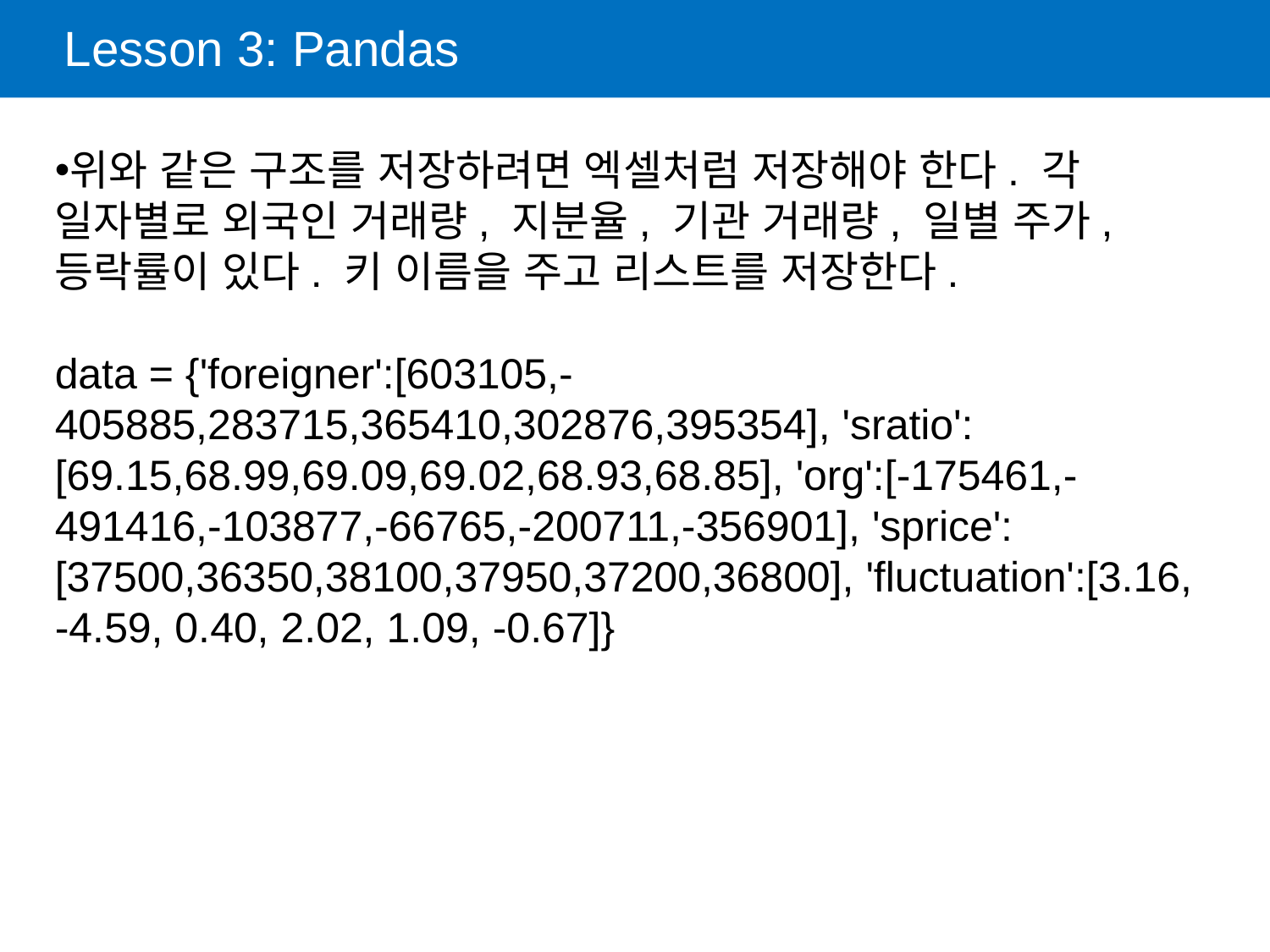

# Lesson 3: Pandas
위와 같은 구조를 저장하려면 엑셀처럼 저장해야 한다. 각 일자별로 외국인 거래량, 지분율, 기관 거래량, 일별 주가, 등락률이 있다. 키 이름을 주고 리스트를 저장한다.

data = {'foreigner':[603105,-405885,283715,365410,302876,395354], 'sratio':[69.15,68.99,69.09,69.02,68.93,68.85], 'org':[-175461,-491416,-103877,-66765,-200711,-356901], 'sprice':[37500,36350,38100,37950,37200,36800], 'fluctuation':[3.16, -4.59, 0.40, 2.02, 1.09, -0.67]}